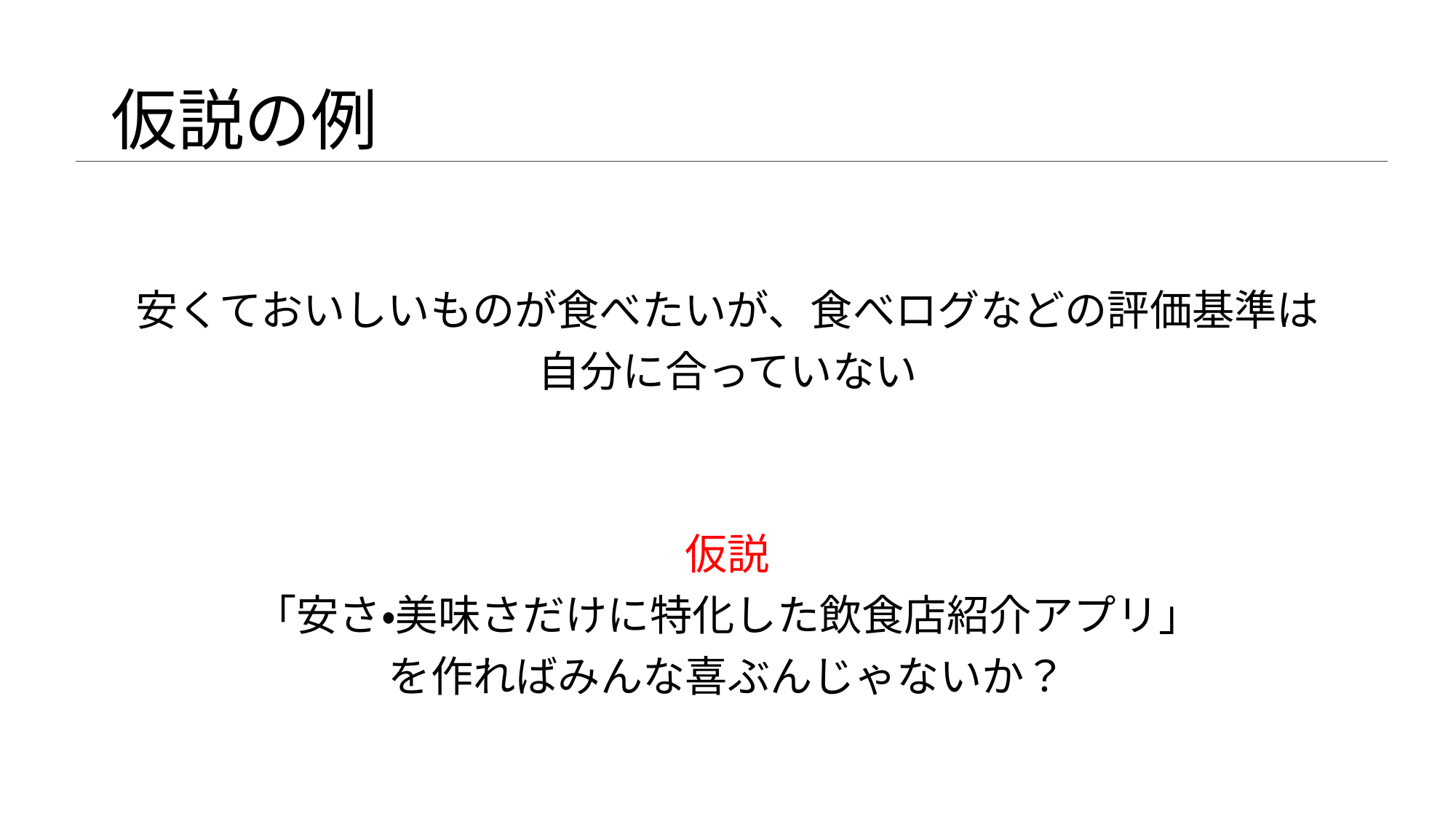

# 仮説の例

安くておいしいものが食べたいが、食べログなどの評価基準は
自分に合っていない

仮説
「安さ・美味さだけに特化した飲食店紹介アプリ」
を作ればみんな喜ぶんじゃないか？